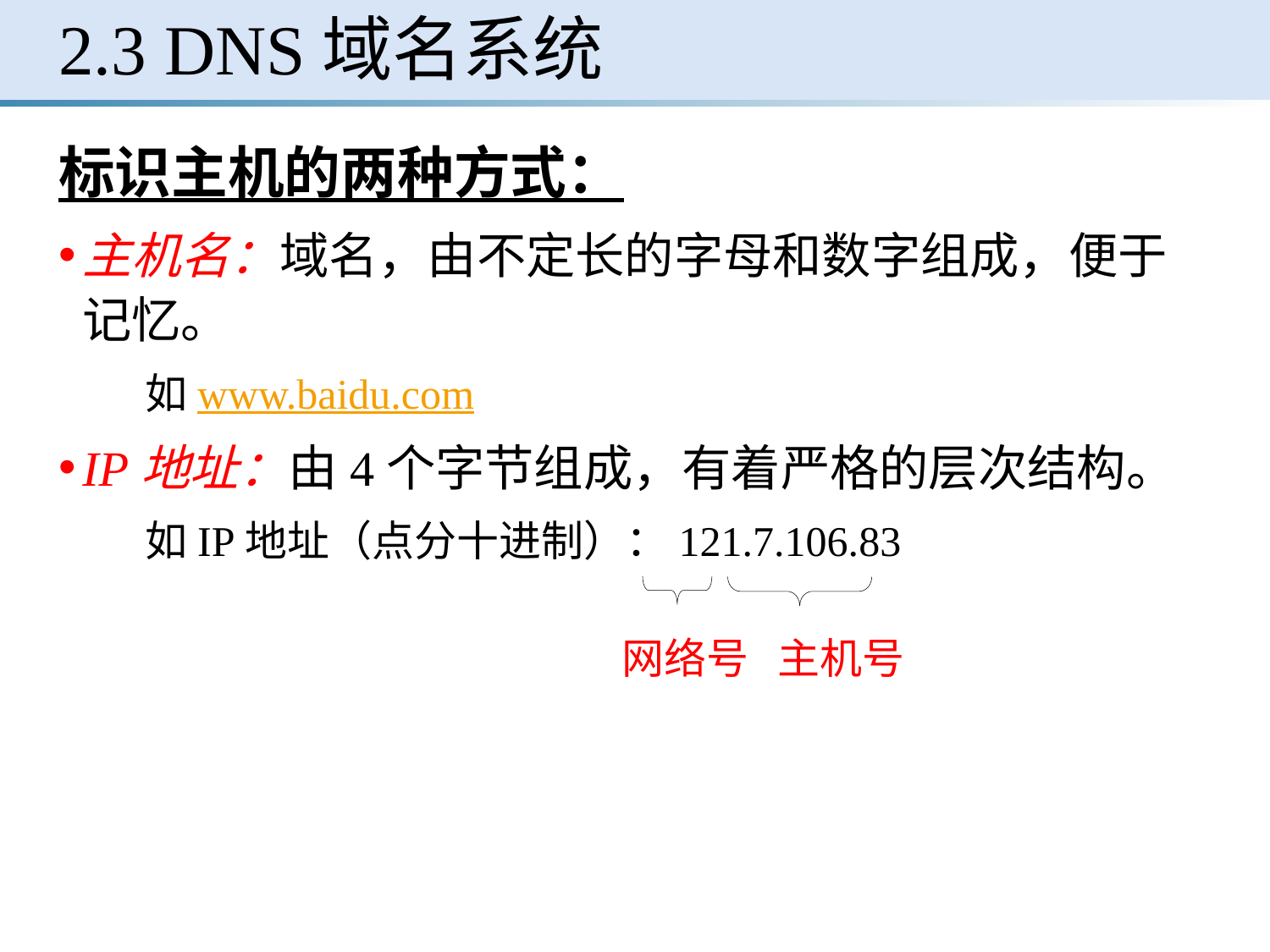

# 2.3 DNS域名系统
标识主机的两种方式：
主机名：域名，由不定长的字母和数字组成，便于记忆。
        如www.baidu.com
IP地址：由4个字节组成，有着严格的层次结构。
        如IP地址（点分十进制）：121.7.106.83

  网络号   主机号